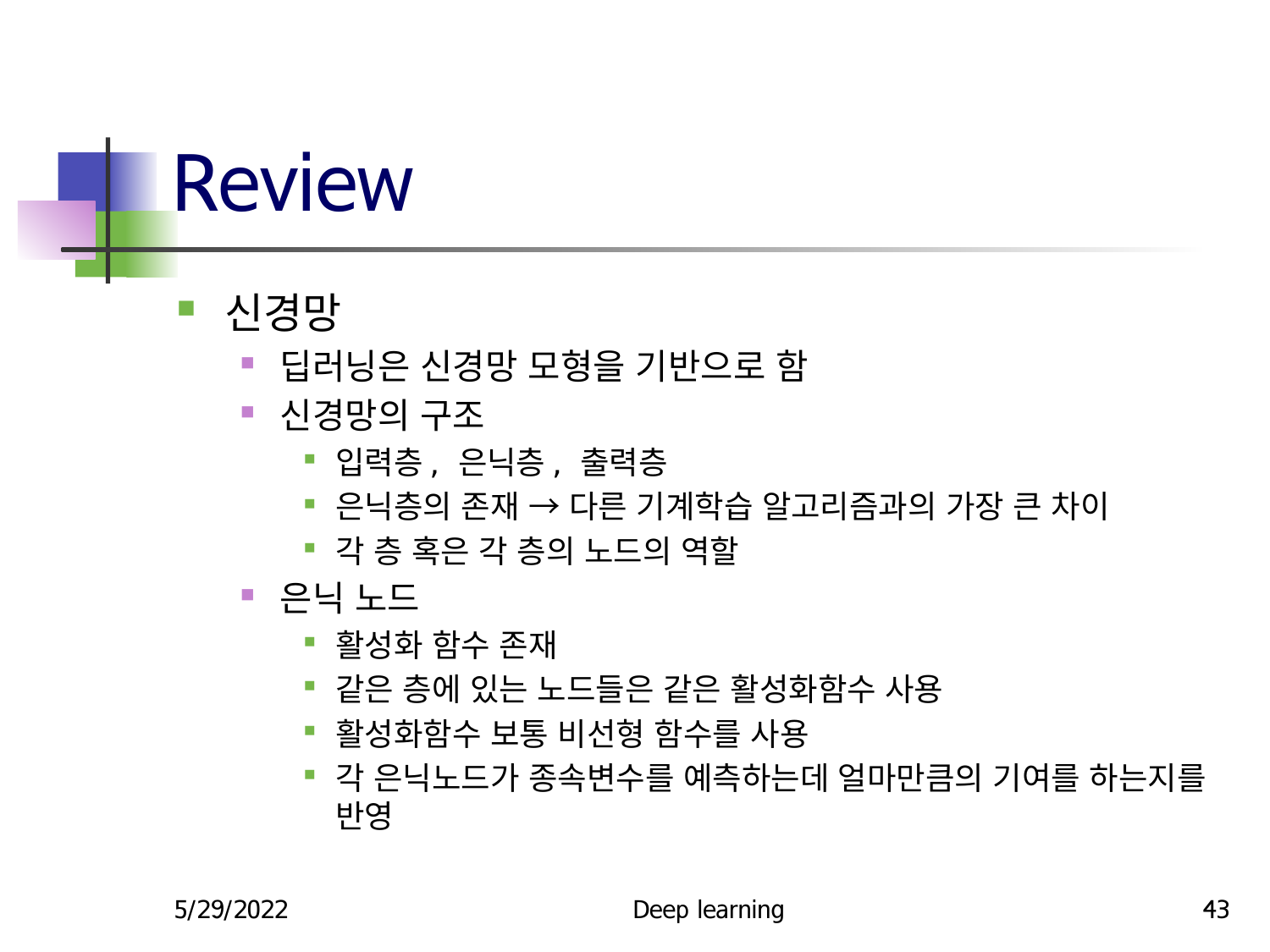

# Review
신경망
딥러닝은 신경망 모형을 기반으로 함
신경망의 구조
입력층, 은닉층, 출력층
은닉층의 존재 → 다른 기계학습 알고리즘과의 가장 큰 차이
각 층 혹은 각 층의 노드의 역할
은닉 노드
활성화 함수 존재
같은 층에 있는 노드들은 같은 활성화함수 사용
활성화함수 보통 비선형 함수를 사용
각 은닉노드가 종속변수를 예측하는데 얼마만큼의 기여를 하는지를 반영
5/29/2022
Deep learning
43